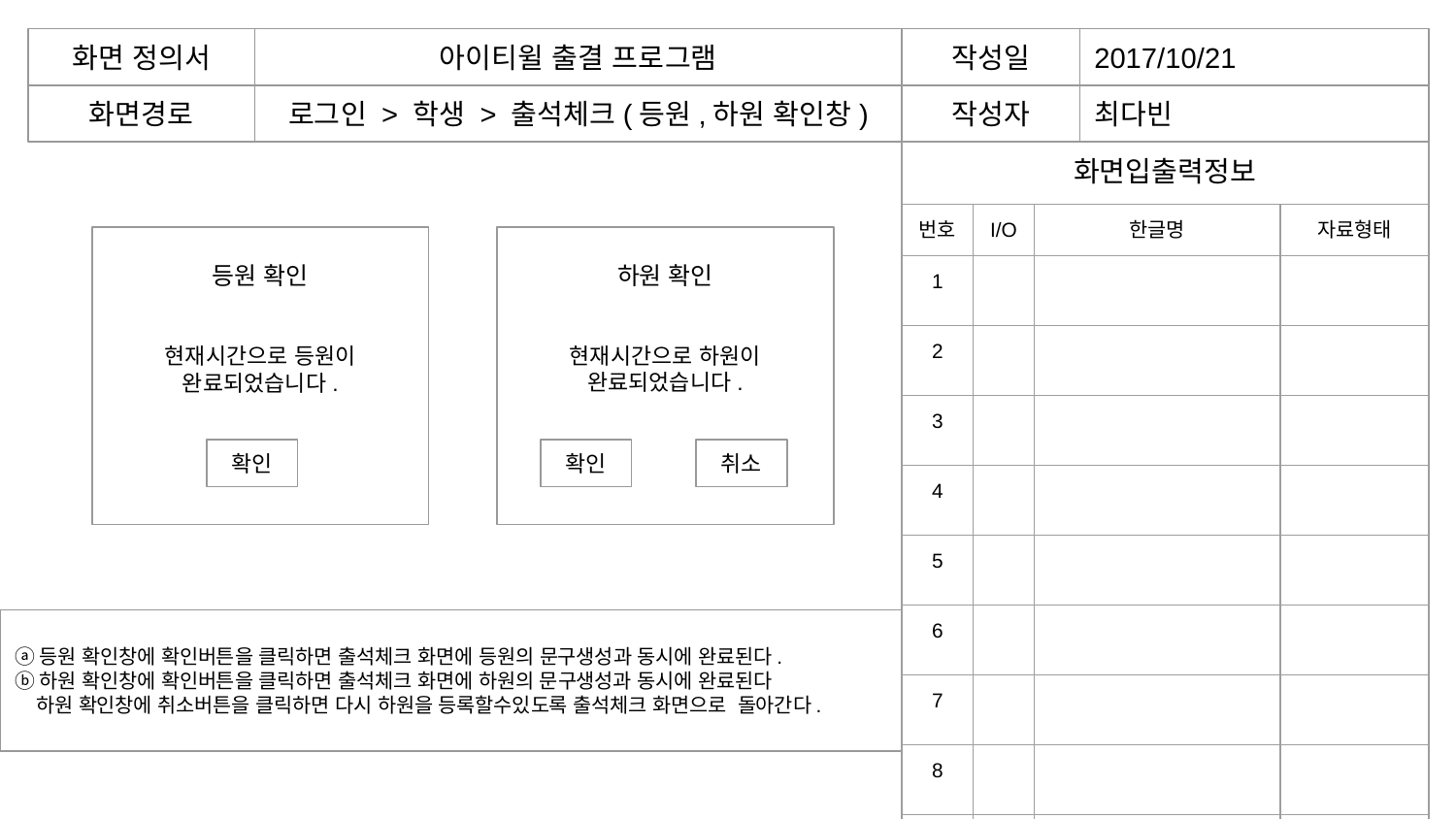

화면 정의서
아이티윌 출결 프로그램
작성일
2017/10/21
화면경로
로그인 > 학생 > 출석체크(등원,하원 확인창)
작성자
최다빈
| 화면입출력정보 |  |  |  |
| --- | --- | --- | --- |
| 번호 | I/O | 한글명 | 자료형태 |
| 1 |  |  |  |
| 2 |  |  |  |
| 3 |  |  |  |
| 4 |  |  |  |
| 5 |  |  |  |
| 6 |  |  |  |
| 7 |  |  |  |
| 8 |  |  |  |
| 9 |  |  |  |
| 10 |  |  |  |

등원 확인
하원 확인

현재시간으로 하원이 완료되었습니다.

현재시간으로 등원이 완료되었습니다.

확인
확인
취소
ⓐ등원 확인창에 확인버튼을 클릭하면 출석체크 화면에 등원의 문구생성과 동시에 완료된다.
ⓑ하원 확인창에 확인버튼을 클릭하면 출석체크 화면에 하원의 문구생성과 동시에 완료된다
   하원 확인창에 취소버튼을 클릭하면 다시 하원을 등록할수있도록 출석체크 화면으로  돌아간다.